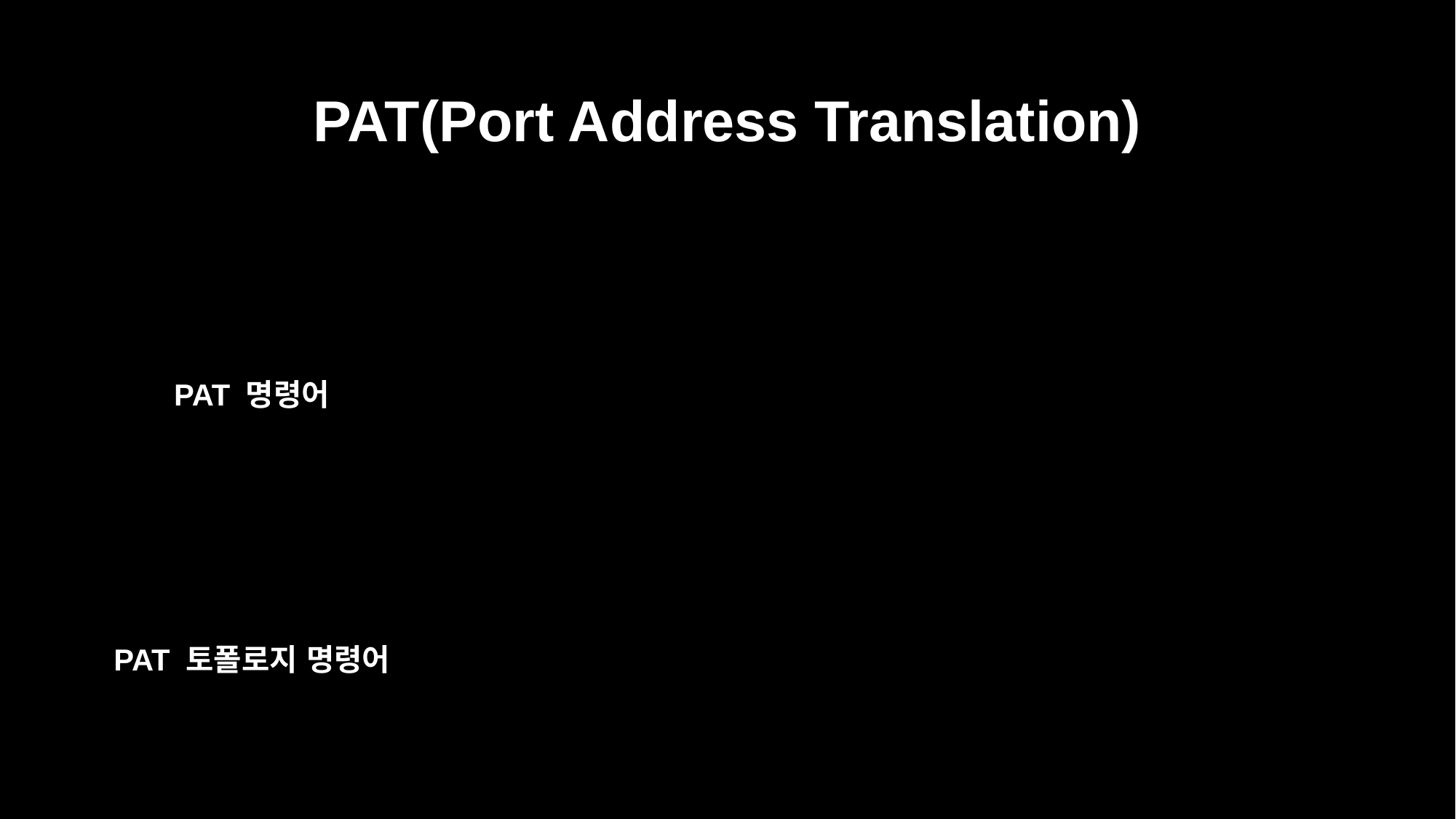

# PAT(Port Address Translation)
 PAT 명령어
 PAT 토폴로지 명령어